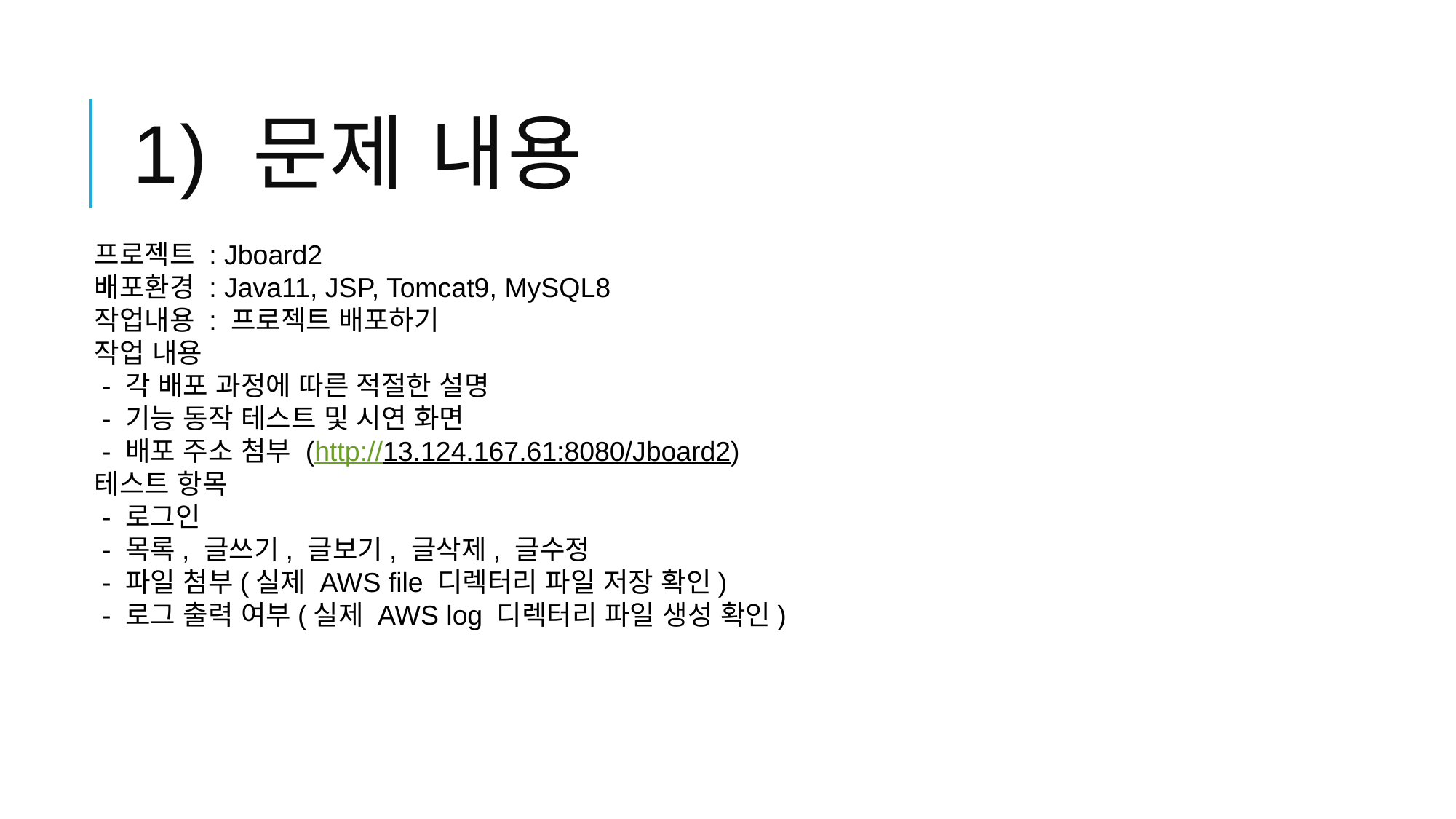

# 1) 문제 내용
프로젝트 : Jboard2
배포환경 : Java11, JSP, Tomcat9, MySQL8
작업내용 : 프로젝트 배포하기
작업 내용
 - 각 배포 과정에 따른 적절한 설명
 - 기능 동작 테스트 및 시연 화면
 - 배포 주소 첨부 (http://13.124.167.61:8080/Jboard2)
테스트 항목
 - 로그인
 - 목록, 글쓰기, 글보기, 글삭제, 글수정
 - 파일 첨부(실제 AWS file 디렉터리 파일 저장 확인)
 - 로그 출력 여부(실제 AWS log 디렉터리 파일 생성 확인)